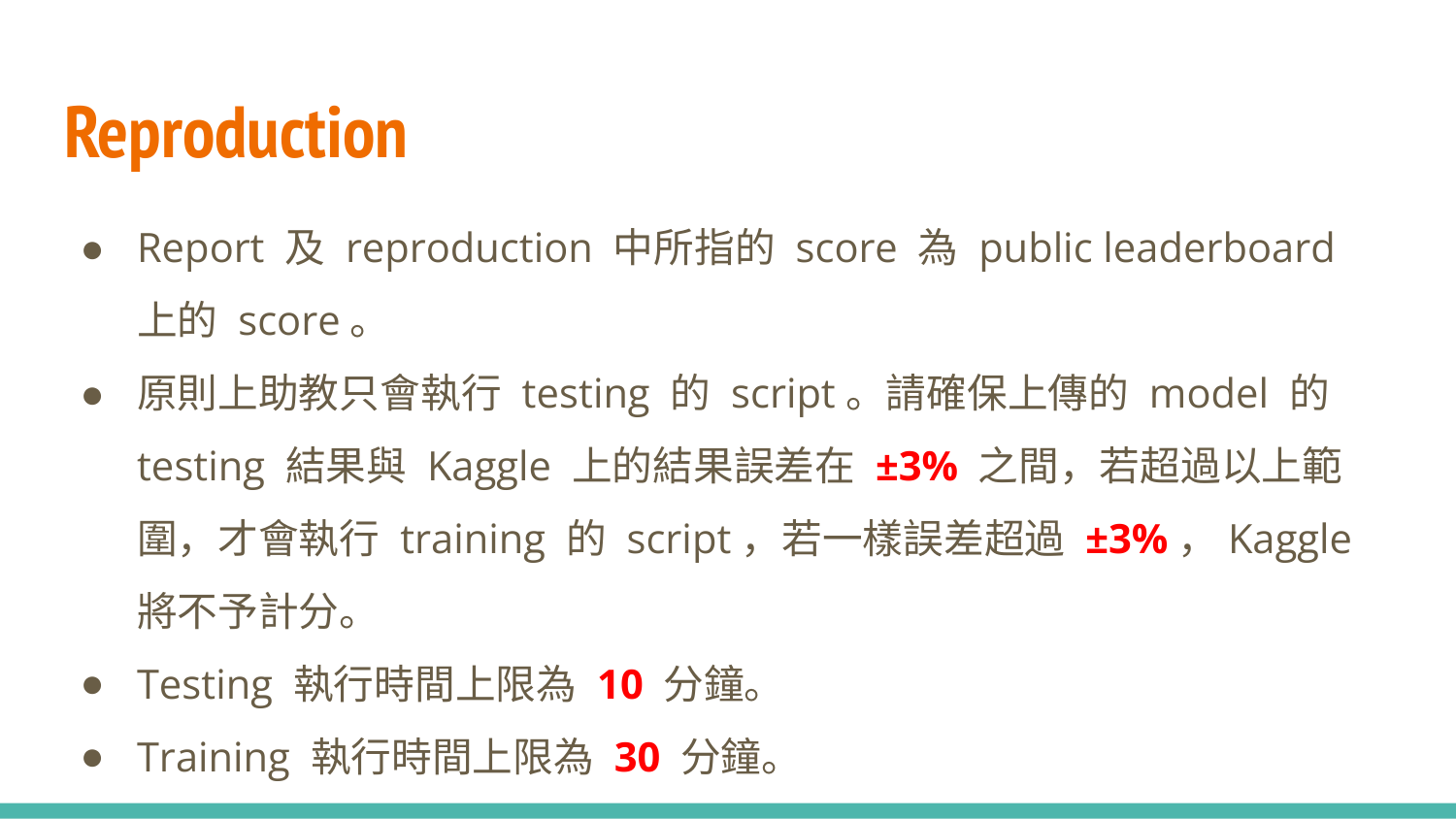

# Reproduction
Report 及 reproduction 中所指的 score 為 public leaderboard 上的 score。
原則上助教只會執行 testing 的 script。請確保上傳的 model 的 testing 結果與 Kaggle 上的結果誤差在 ±3% 之間，若超過以上範圍，才會執行 training 的 script，若一樣誤差超過 ±3%，Kaggle 將不予計分。
Testing 執行時間上限為 10 分鐘。
Training 執行時間上限為 30 分鐘。